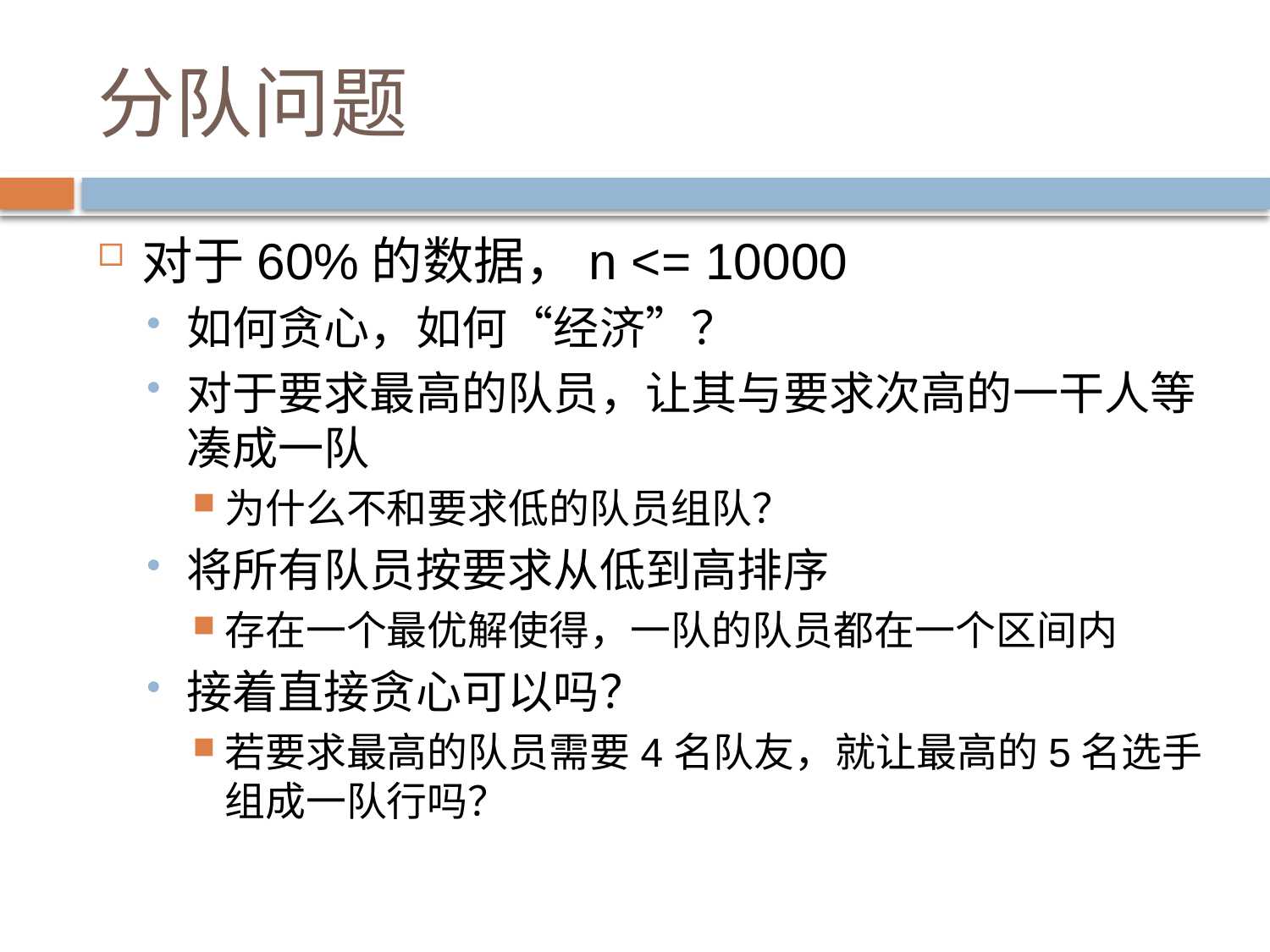

# 分队问题
对于60%的数据，n <= 10000
如何贪心，如何“经济”？
对于要求最高的队员，让其与要求次高的一干人等凑成一队
为什么不和要求低的队员组队？
将所有队员按要求从低到高排序
存在一个最优解使得，一队的队员都在一个区间内
接着直接贪心可以吗？
若要求最高的队员需要4名队友，就让最高的5名选手组成一队行吗？